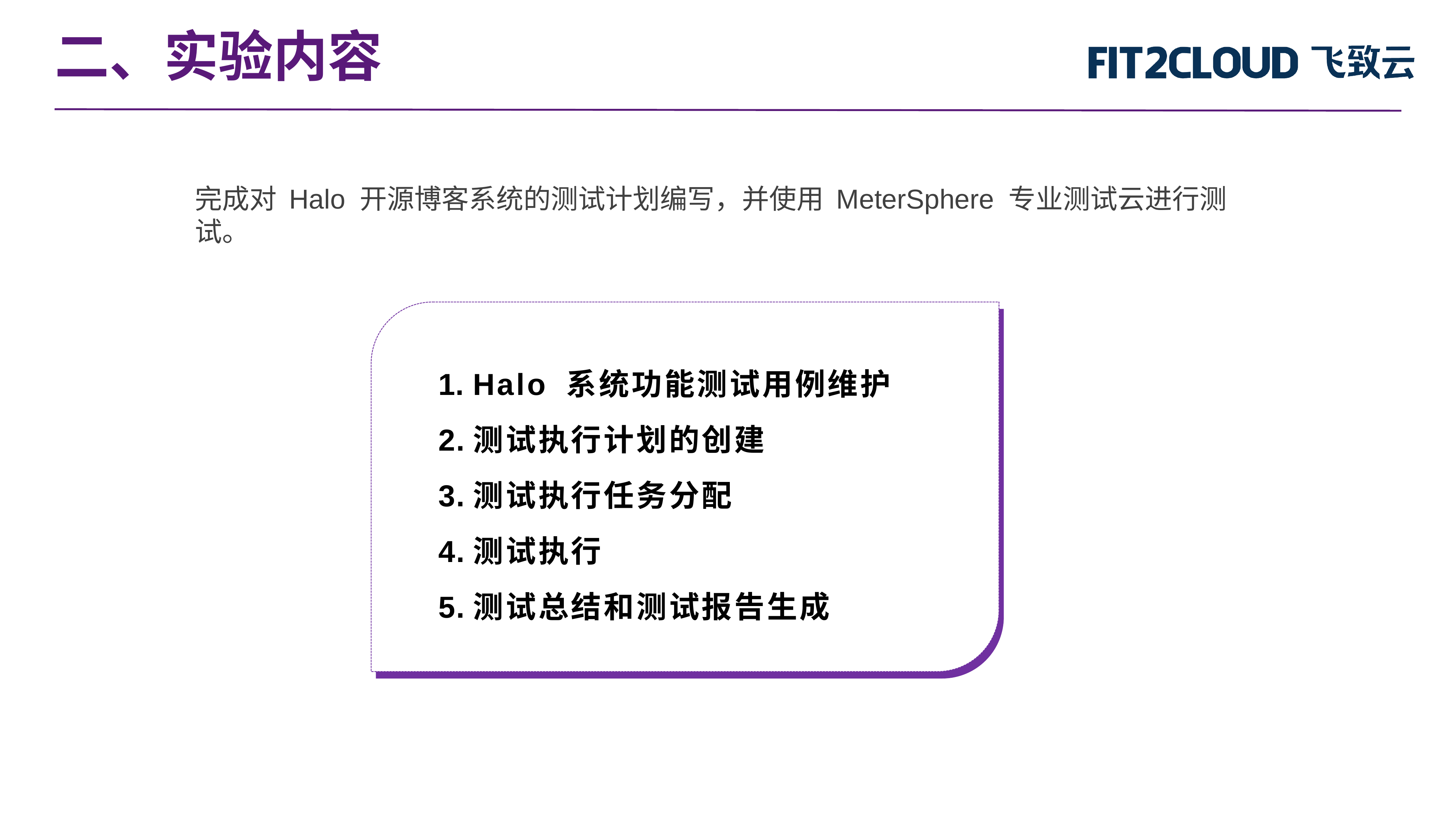

二、实验内容
完成对 Halo 开源博客系统的测试计划编写，并使用 MeterSphere 专业测试云进行测试。

Halo 系统功能测试用例维护
测试执行计划的创建
测试执行任务分配
测试执行
测试总结和测试报告生成